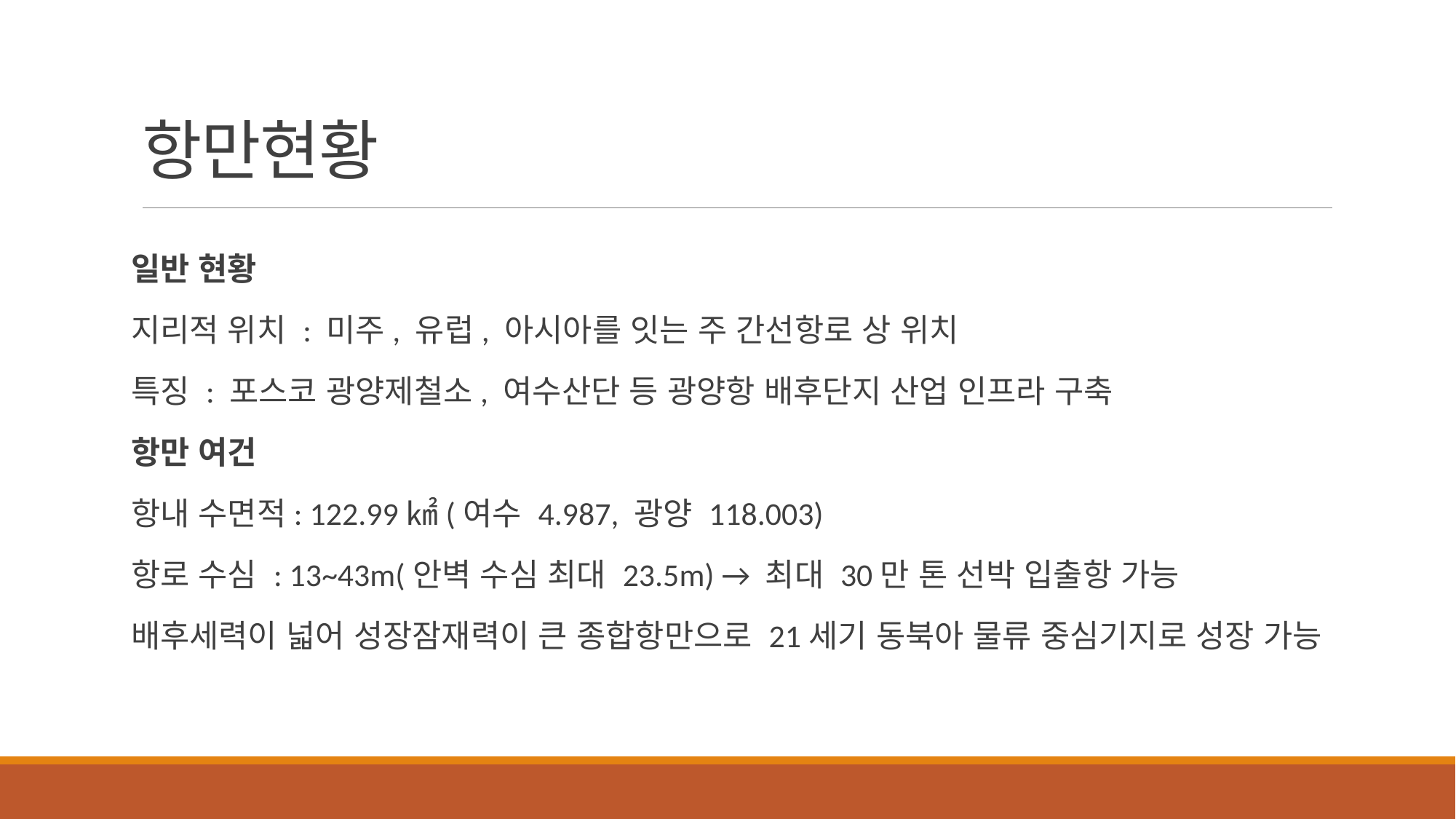

# 항만현황
일반 현황
지리적 위치 : 미주, 유럽, 아시아를 잇는 주 간선항로 상 위치
특징 : 포스코 광양제철소, 여수산단 등 광양항 배후단지 산업 인프라 구축
항만 여건
항내 수면적: 122.99㎢(여수 4.987, 광양 118.003)
항로 수심 : 13~43m(안벽 수심 최대 23.5m) → 최대 30만 톤 선박 입출항 가능
배후세력이 넓어 성장잠재력이 큰 종합항만으로 21세기 동북아 물류 중심기지로 성장 가능